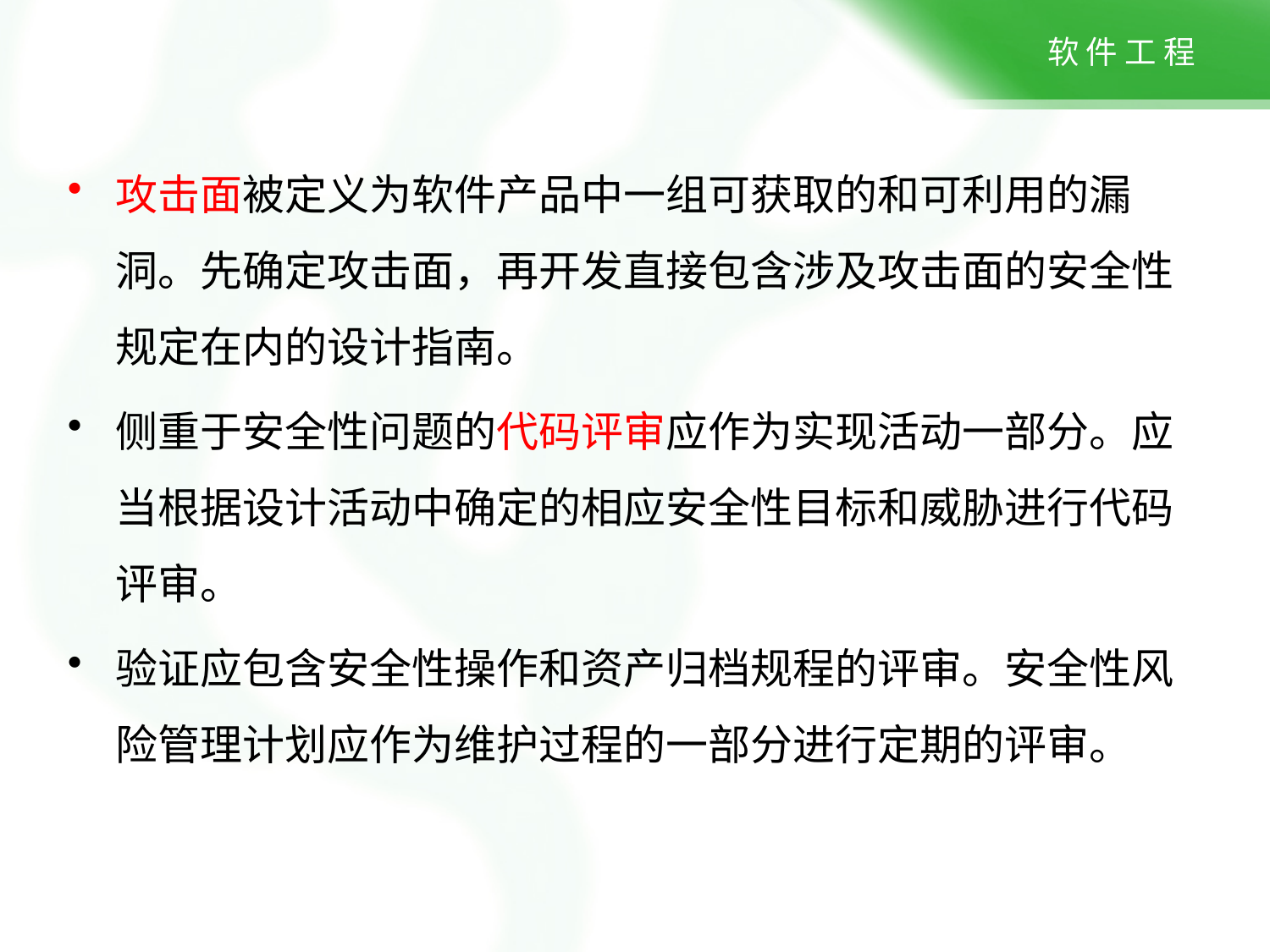

攻击面被定义为软件产品中一组可获取的和可利用的漏洞。先确定攻击面，再开发直接包含涉及攻击面的安全性规定在内的设计指南。
侧重于安全性问题的代码评审应作为实现活动一部分。应当根据设计活动中确定的相应安全性目标和威胁进行代码评审。
验证应包含安全性操作和资产归档规程的评审。安全性风险管理计划应作为维护过程的一部分进行定期的评审。